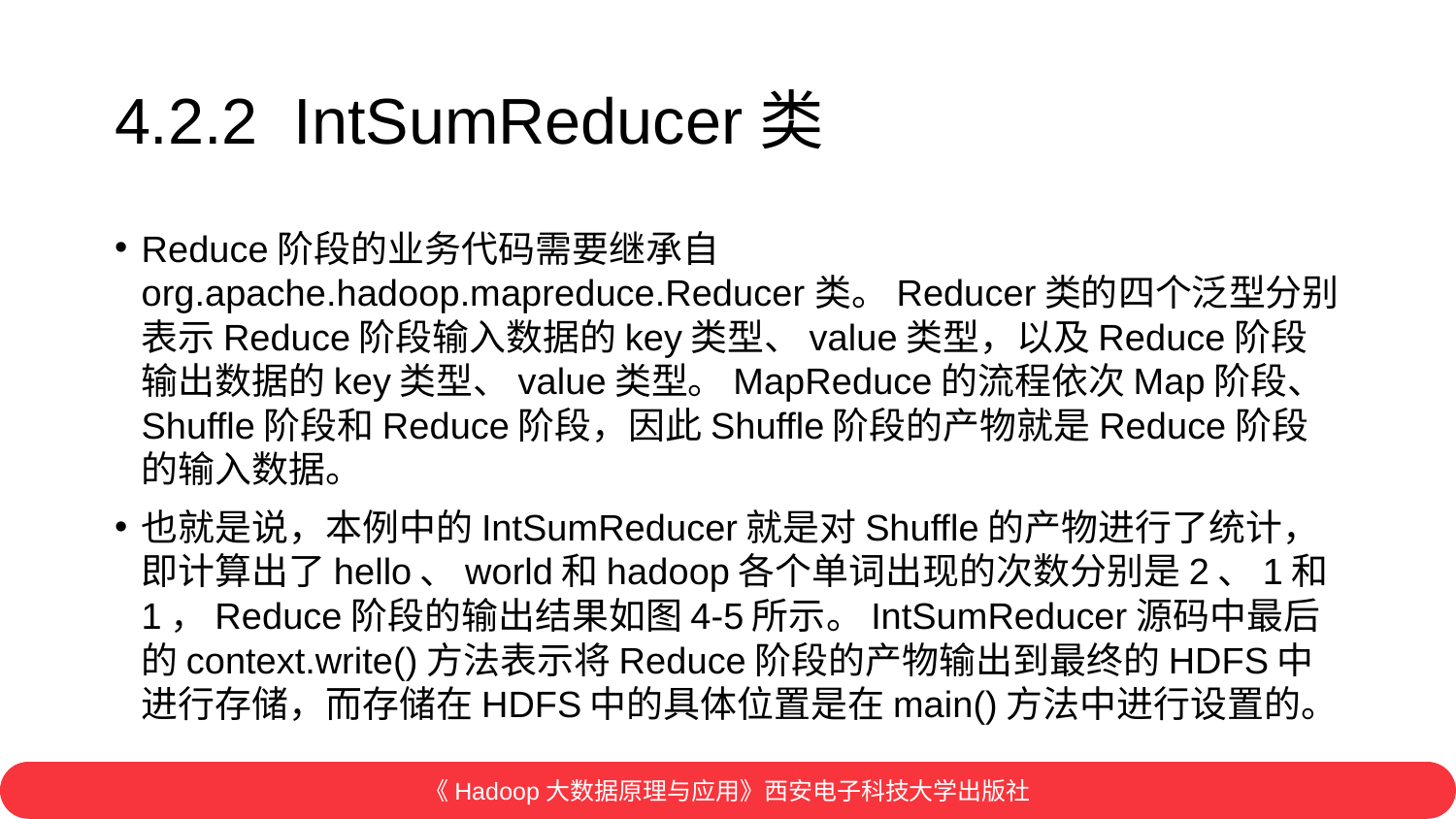

# 4.2.2  IntSumReducer类
Reduce阶段的业务代码需要继承自org.apache.hadoop.mapreduce.Reducer类。Reducer类的四个泛型分别表示Reduce阶段输入数据的key类型、value类型，以及Reduce阶段输出数据的key类型、value类型。MapReduce的流程依次Map阶段、Shuffle阶段和Reduce阶段，因此Shuffle阶段的产物就是Reduce阶段的输入数据。
也就是说，本例中的IntSumReducer就是对Shuffle的产物进行了统计，即计算出了hello、world和hadoop各个单词出现的次数分别是2、1和1，Reduce阶段的输出结果如图4-5所示。IntSumReducer源码中最后的context.write()方法表示将Reduce阶段的产物输出到最终的HDFS中进行存储，而存储在HDFS中的具体位置是在main()方法中进行设置的。